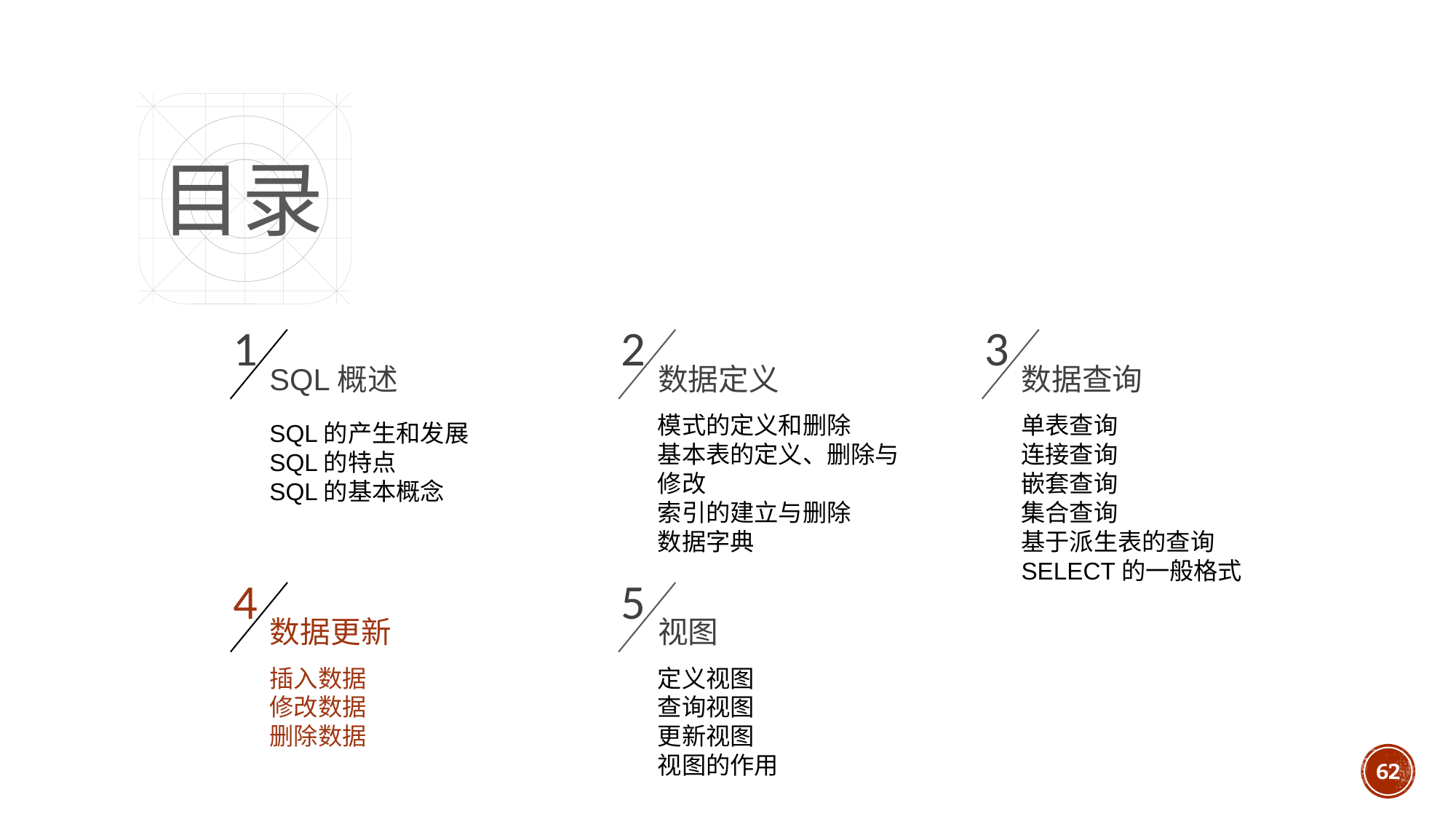

目录
1
2
3
SQL概述
数据定义
数据查询
模式的定义和删除
基本表的定义、删除与修改
索引的建立与删除
数据字典
单表查询
连接查询
嵌套查询
集合查询
基于派生表的查询
SELECT的一般格式
SQL的产生和发展
SQL的特点
SQL的基本概念
4
5
数据更新
视图
插入数据
修改数据
删除数据
定义视图
查询视图
更新视图
视图的作用
62